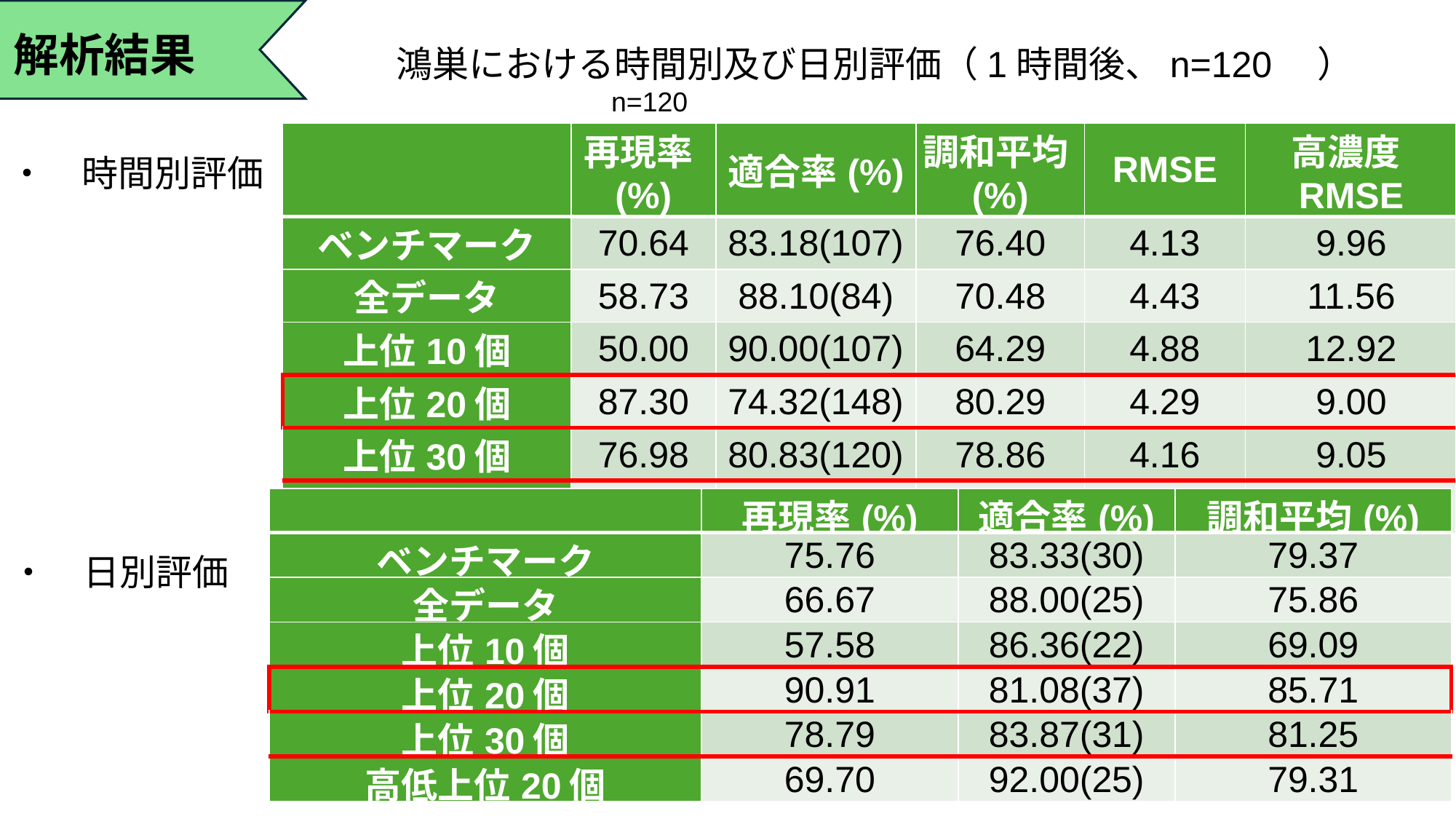

鴻巣における時間別及び日別評価（1時間後、n=120　）
解析結果
n=120
・　時間別評価
|  | 再現率(%) | 適合率(%) | 調和平均(%) | RMSE | 高濃度RMSE |
| --- | --- | --- | --- | --- | --- |
| ベンチマーク | 70.64 | 83.18(107) | 76.40 | 4.13 | 9.96 |
| 全データ | 58.73 | 88.10(84) | 70.48 | 4.43 | 11.56 |
| 上位10個 | 50.00 | 90.00(107) | 64.29 | 4.88 | 12.92 |
| 上位20個 | 87.30 | 74.32(148) | 80.29 | 4.29 | 9.00 |
| 上位30個 | 76.98 | 80.83(120) | 78.86 | 4.16 | 9.05 |
| 高低上位20個 | 69.05 | 89.69(97) | 78.03 | 3.82 | 9.94 |
|  | 再現率(%) | 適合率(%) | 調和平均(%) |
| --- | --- | --- | --- |
| ベンチマーク | 75.76 | 83.33(30) | 79.37 |
| 全データ | 66.67 | 88.00(25) | 75.86 |
| 上位10個 | 57.58 | 86.36(22) | 69.09 |
| 上位20個 | 90.91 | 81.08(37) | 85.71 |
| 上位30個 | 78.79 | 83.87(31) | 81.25 |
| 高低上位20個 | 69.70 | 92.00(25) | 79.31 |
・　日別評価